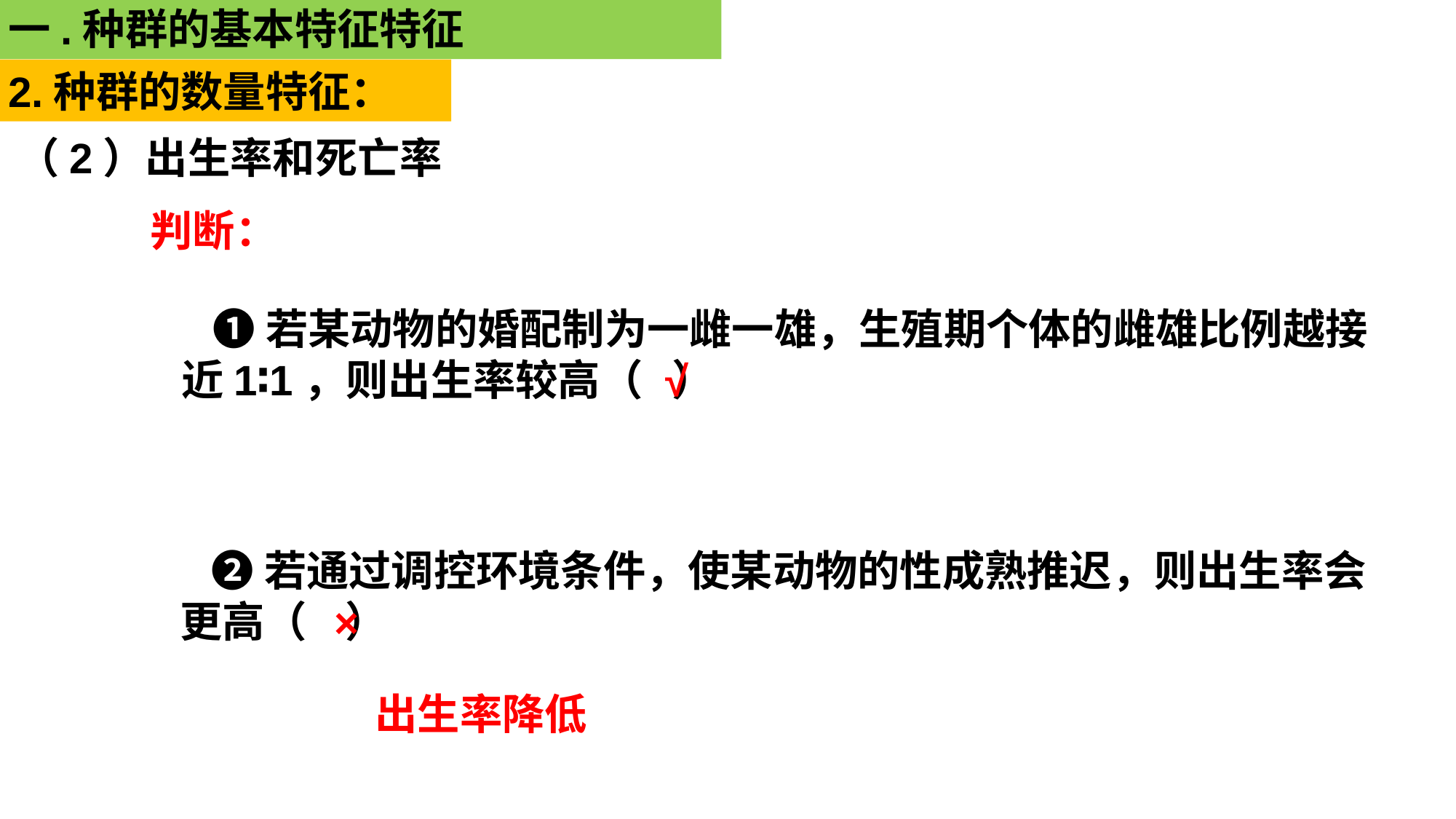

一.种群的基本特征特征
2.种群的数量特征：
（2）出生率和死亡率
判断：
➊若某动物的婚配制为一雌一雄，生殖期个体的雌雄比例越接近1∶1，则出生率较高（   ）

√
➋若通过调控环境条件，使某动物的性成熟推迟，则出生率会更高（    ）
×
出生率降低